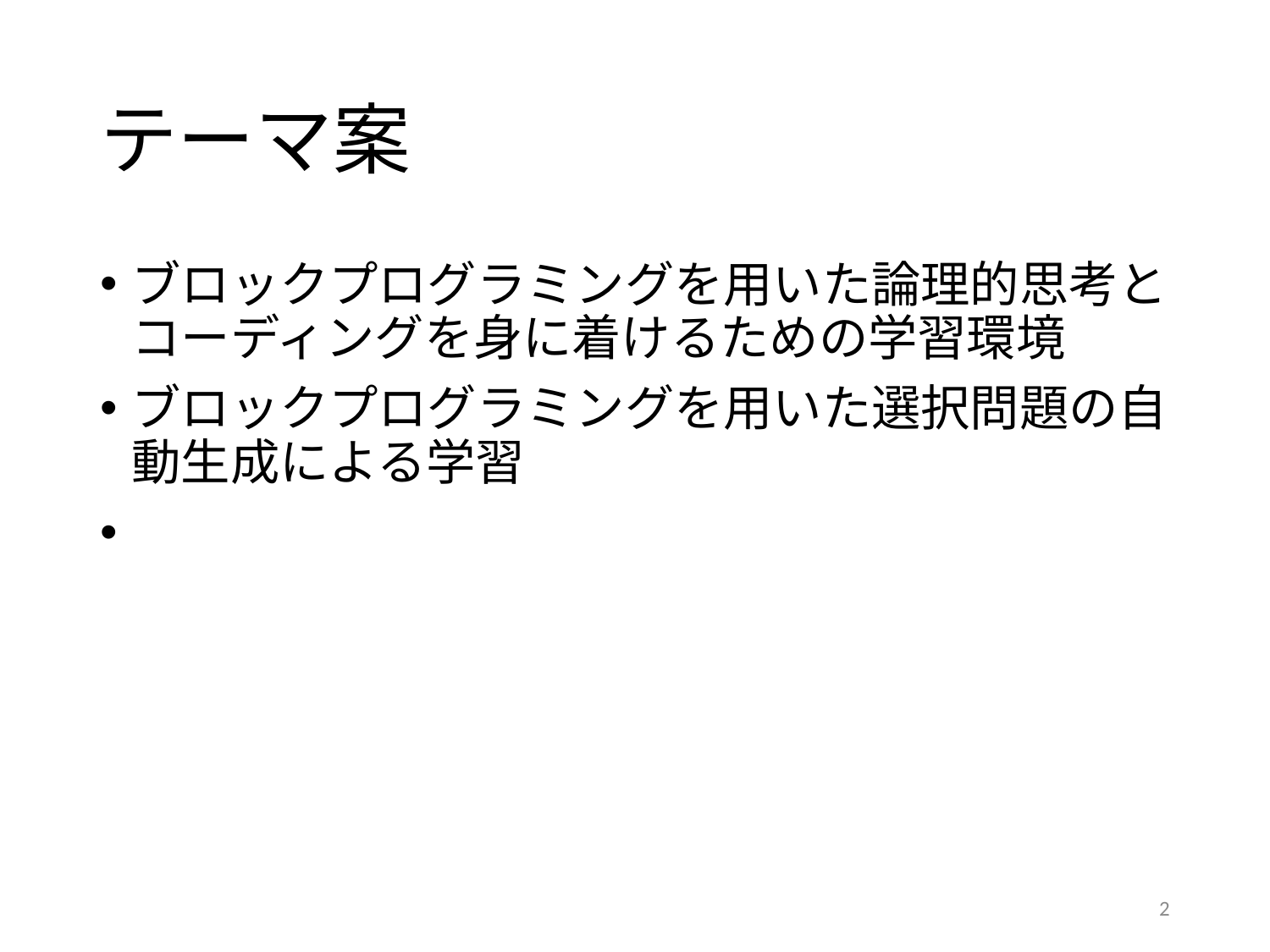

# テーマ案
ブロックプログラミングを用いた論理的思考とコーディングを身に着けるための学習環境
ブロックプログラミングを用いた選択問題の自動生成による学習

2